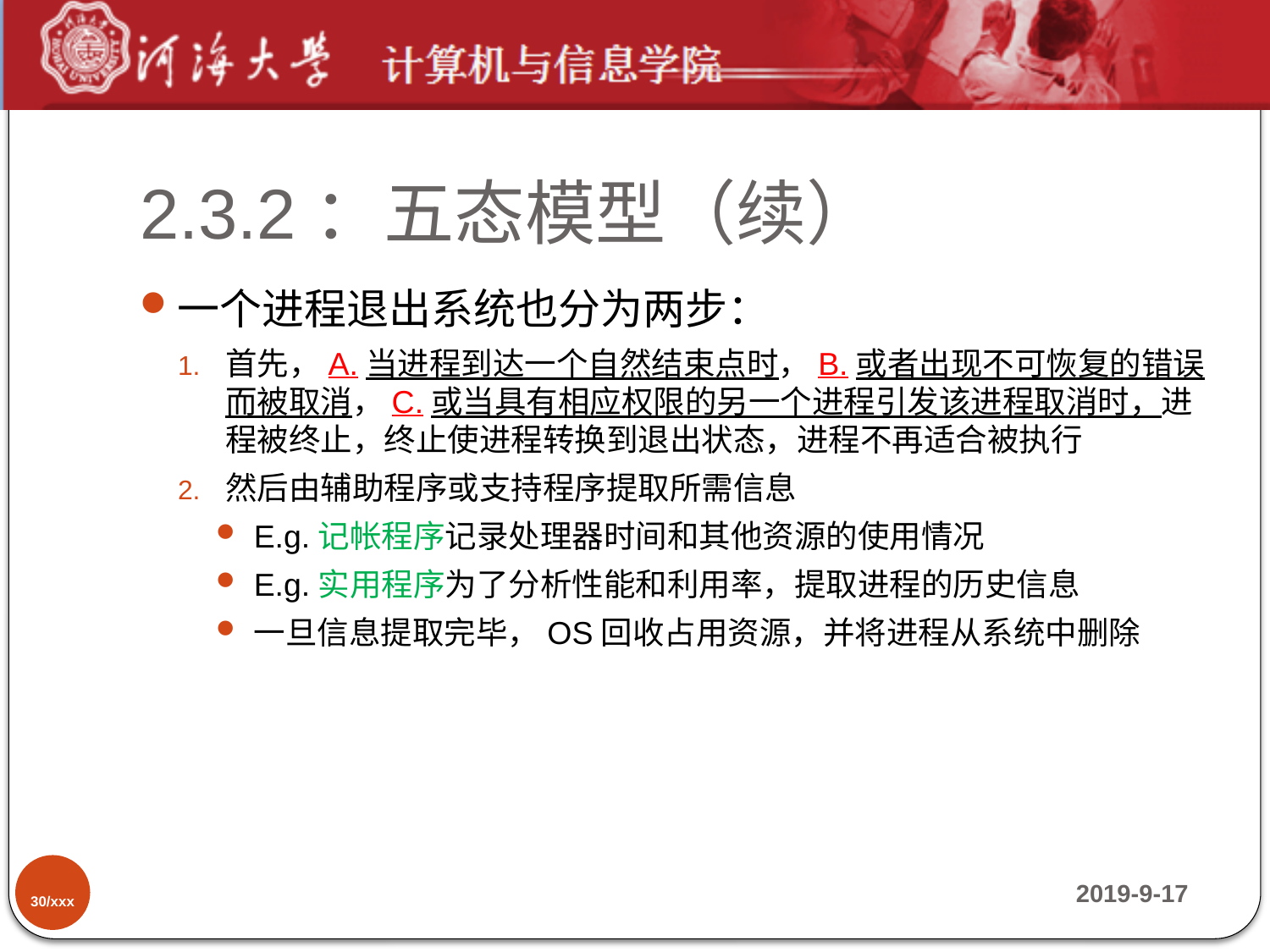

# 2.3.2：五态模型（续）
一个进程退出系统也分为两步：
首先，A.当进程到达一个自然结束点时，B.或者出现不可恢复的错误而被取消，C.或当具有相应权限的另一个进程引发该进程取消时，进程被终止，终止使进程转换到退出状态，进程不再适合被执行
然后由辅助程序或支持程序提取所需信息
E.g.记帐程序记录处理器时间和其他资源的使用情况
E.g.实用程序为了分析性能和利用率，提取进程的历史信息
一旦信息提取完毕，OS回收占用资源，并将进程从系统中删除

30/xxx
2019-9-17